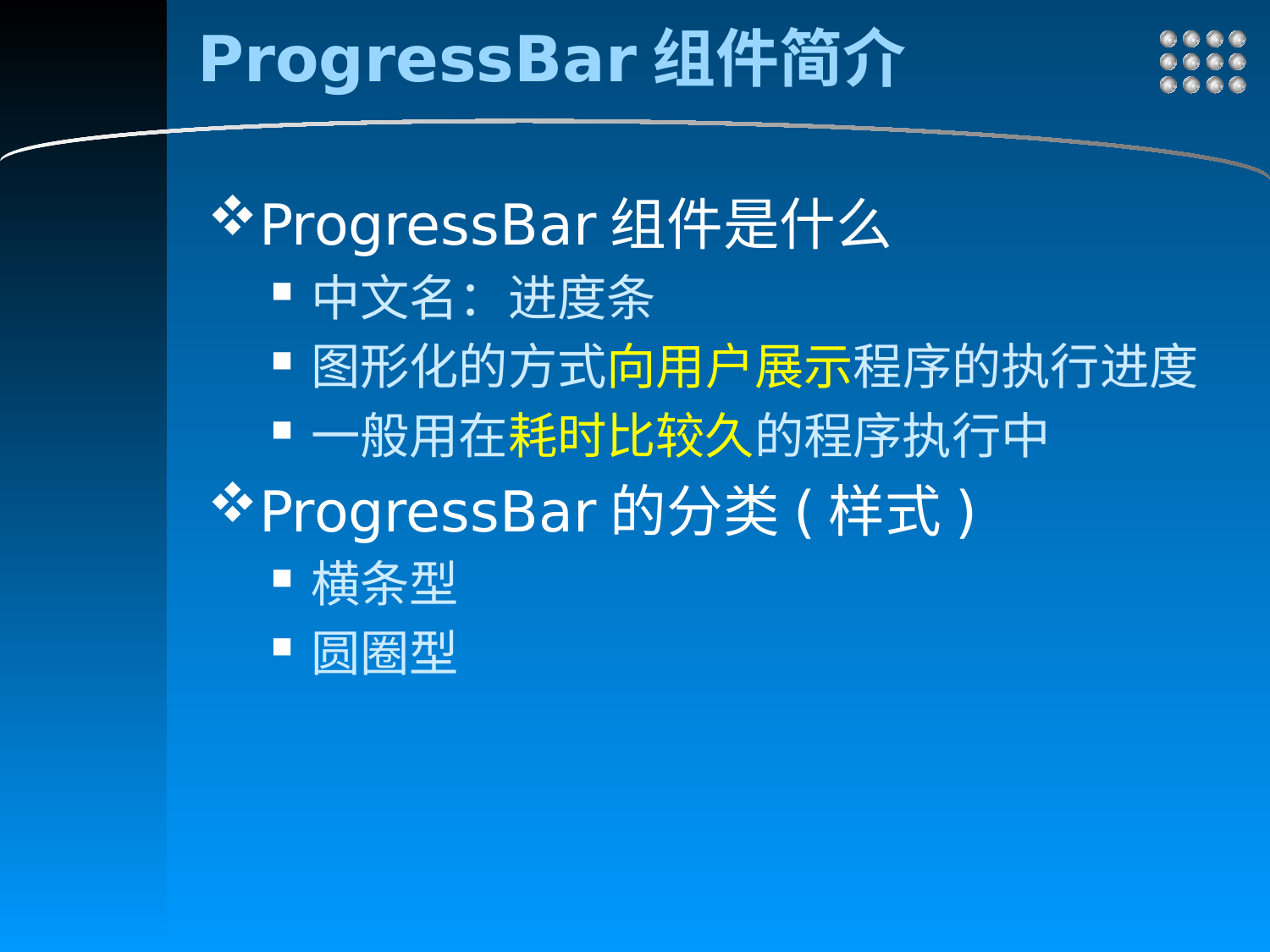

# ProgressBar组件简介
ProgressBar组件是什么
中文名：进度条
图形化的方式向用户展示程序的执行进度
一般用在耗时比较久的程序执行中
ProgressBar的分类(样式)
横条型
圆圈型